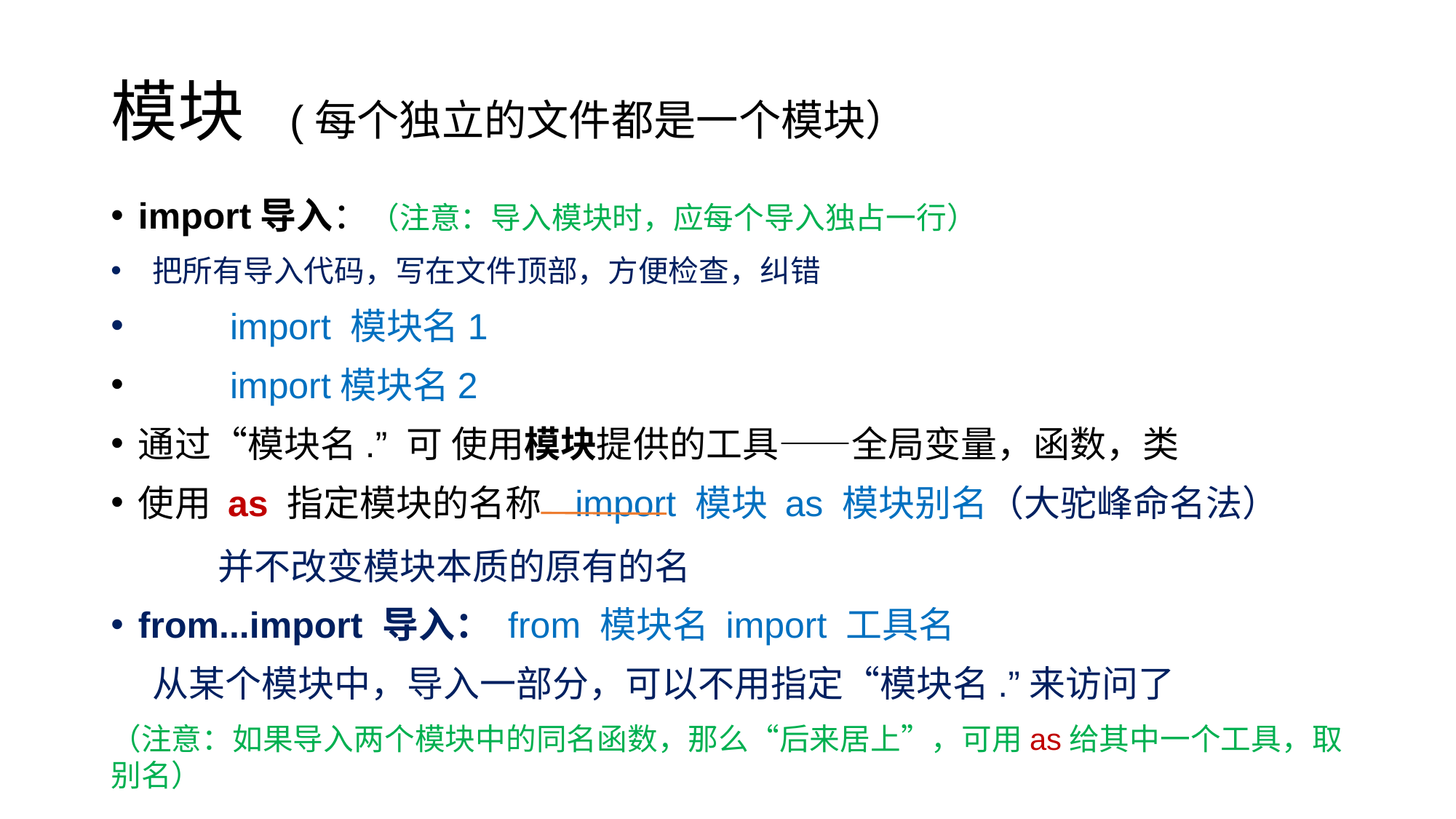

# 模块  (每个独立的文件都是一个模块）
import导入：（注意：导入模块时，应每个导入独占一行）
 把所有导入代码，写在文件顶部，方便检查，纠错
         import 模块名1         import模块名2
通过“模块名.” 可 使用模块提供的工具——全局变量，函数，类
使用 as 指定模块的名称   import 模块 as 模块别名（大驼峰命名法）
            并不改变模块本质的原有的名
from...import 导入： from 模块名 import 工具名
    从某个模块中，导入一部分，可以不用指定“模块名.”来访问了
（注意：如果导入两个模块中的同名函数，那么“后来居上”，可用as给其中一个工具，取别名）